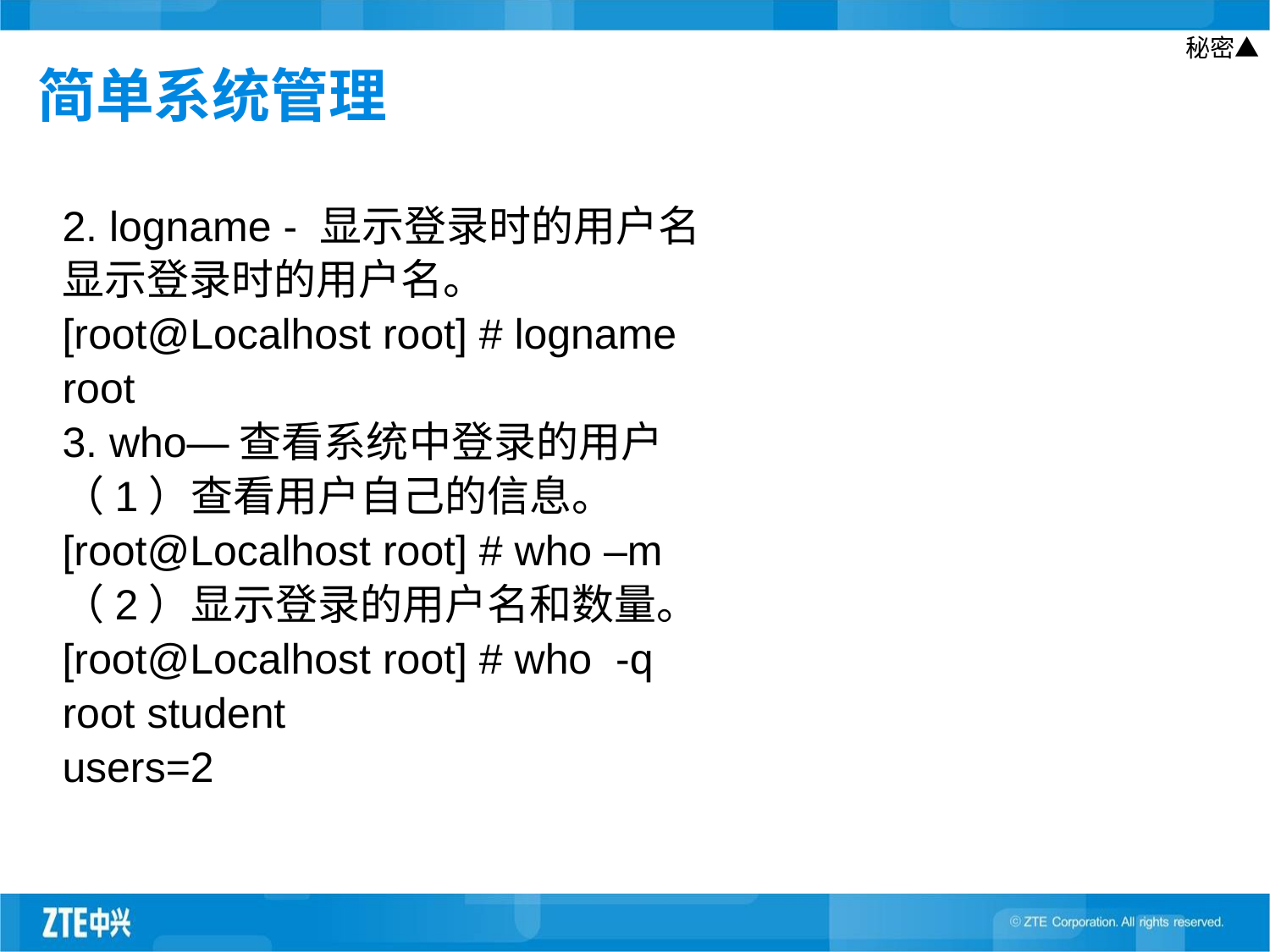

# 简单系统管理
2. logname - 显示登录时的用户名
显示登录时的用户名。
[root@Localhost root] # logname
root
3. who—查看系统中登录的用户
（1）查看用户自己的信息。
[root@Localhost root] # who –m
（2）显示登录的用户名和数量。
[root@Localhost root] # who  -q
root student
users=2